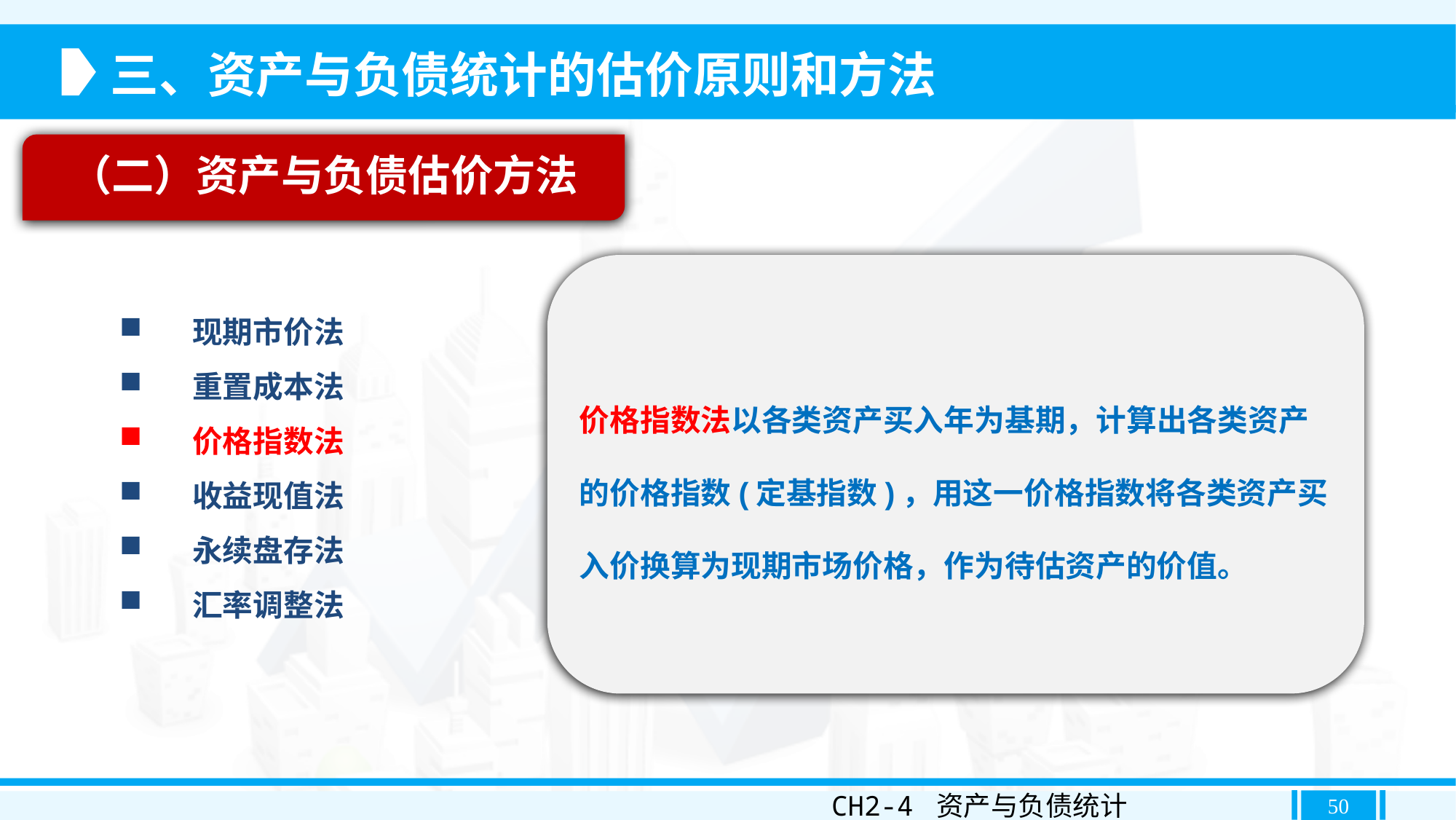

三、资产与负债统计的估价原则和方法

（二）资产与负债估价方法
价格指数法以各类资产买入年为基期，计算出各类资产
的价格指数(定基指数)，用这一价格指数将各类资产买
入价换算为现期市场价格，作为待估资产的价值。
现期市价法
重置成本法
价格指数法
收益现值法
永续盘存法
汇率调整法
CH2-4 资产与负债统计
50